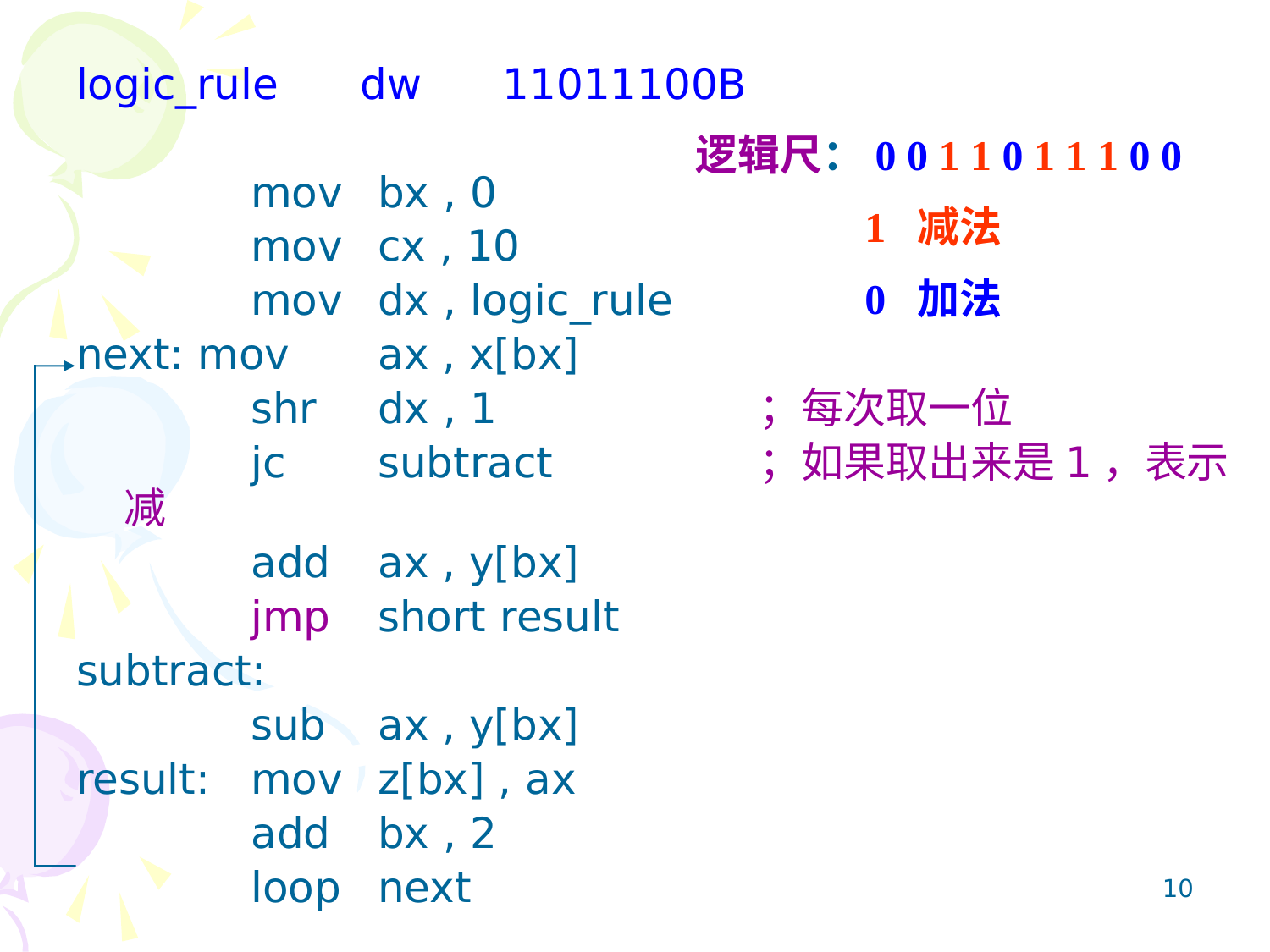

logic_rule      dw      11011100B

 		mov	bx , 0
        	mov	cx , 10
        	mov	dx , logic_rule
next: mov	ax , x[bx]
        	shr	dx , 1			；每次取一位
        	jc	subtract		；如果取出来是1，表示减
        	add	ax , y[bx]
        	jmp	short result
subtract:
        	sub	ax , y[bx]
result: 	mov	z[bx] , ax
        	add	bx , 2
        	loop	next
逻辑尺：0 0 1 1 0 1 1 1 0 0
                1  减法
                0  加法

10